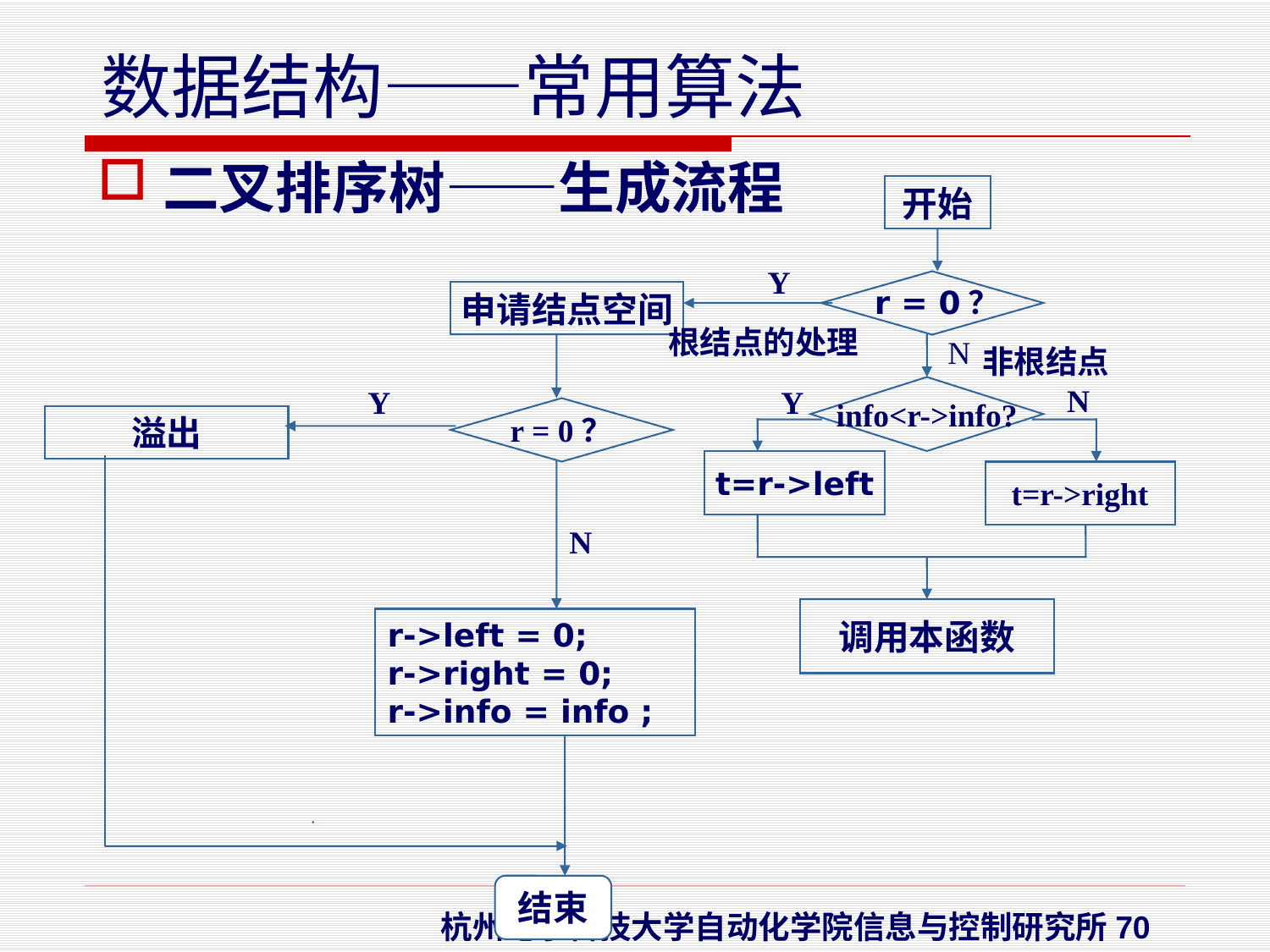

二叉排序树——生成流程
开始

Y

r = 0？
申请结点空间

根结点的处理
N

非根结点
N
Y
Y
info<r->info?
r = 0？
溢出

t=r->left

t=r->right

N

调用本函数
r->left = 0;
r->right = 0;
r->info = info ;

结束